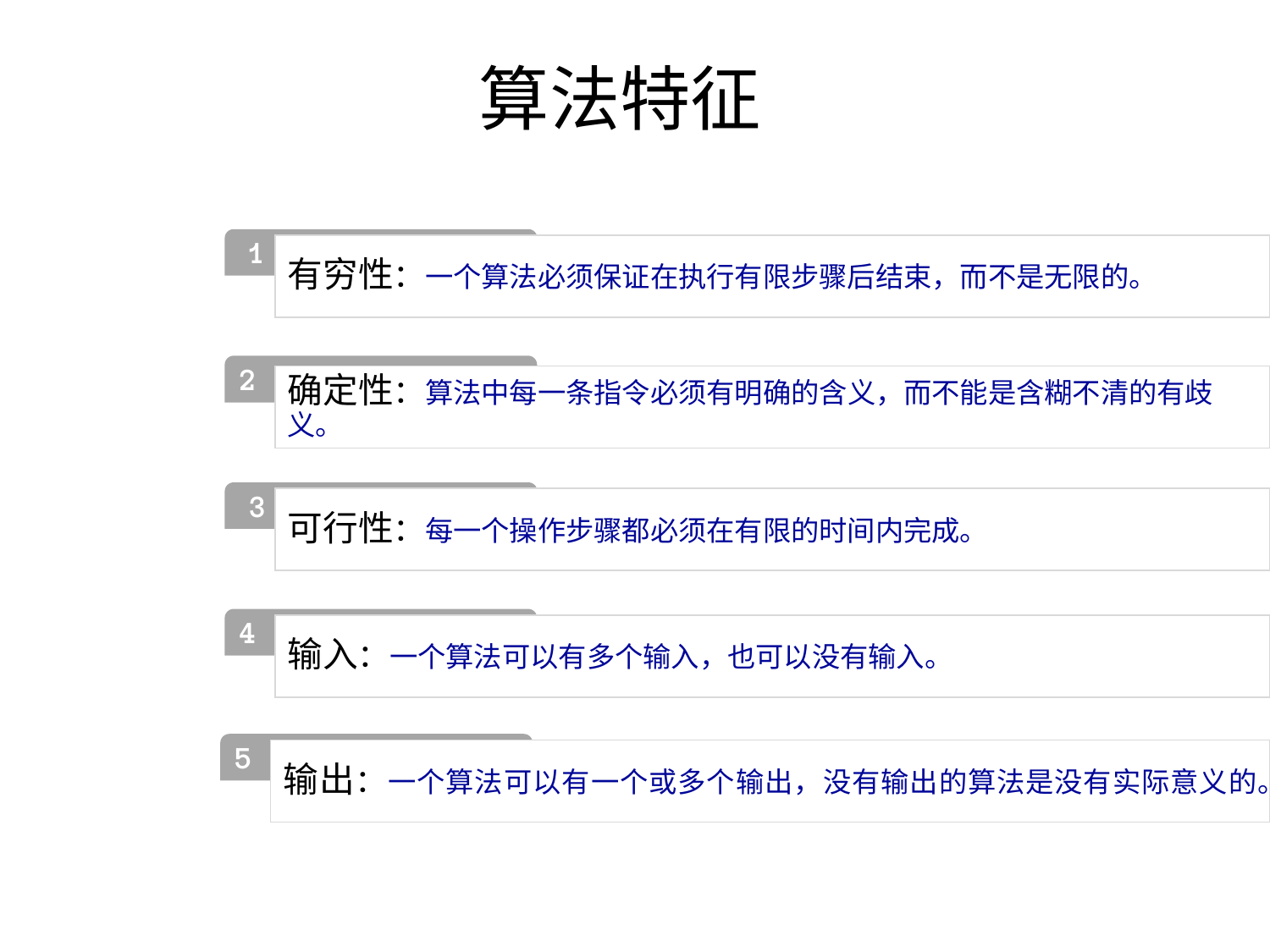

# 算法特征
 1
有穷性：一个算法必须保证在执行有限步骤后结束，而不是无限的。
2
确定性：算法中每一条指令必须有明确的含义，而不能是含糊不清的有歧义。
 3
可行性：每一个操作步骤都必须在有限的时间内完成。
4
输入：一个算法可以有多个输入，也可以没有输入。
5
输出：一个算法可以有一个或多个输出，没有输出的算法是没有实际意义的。